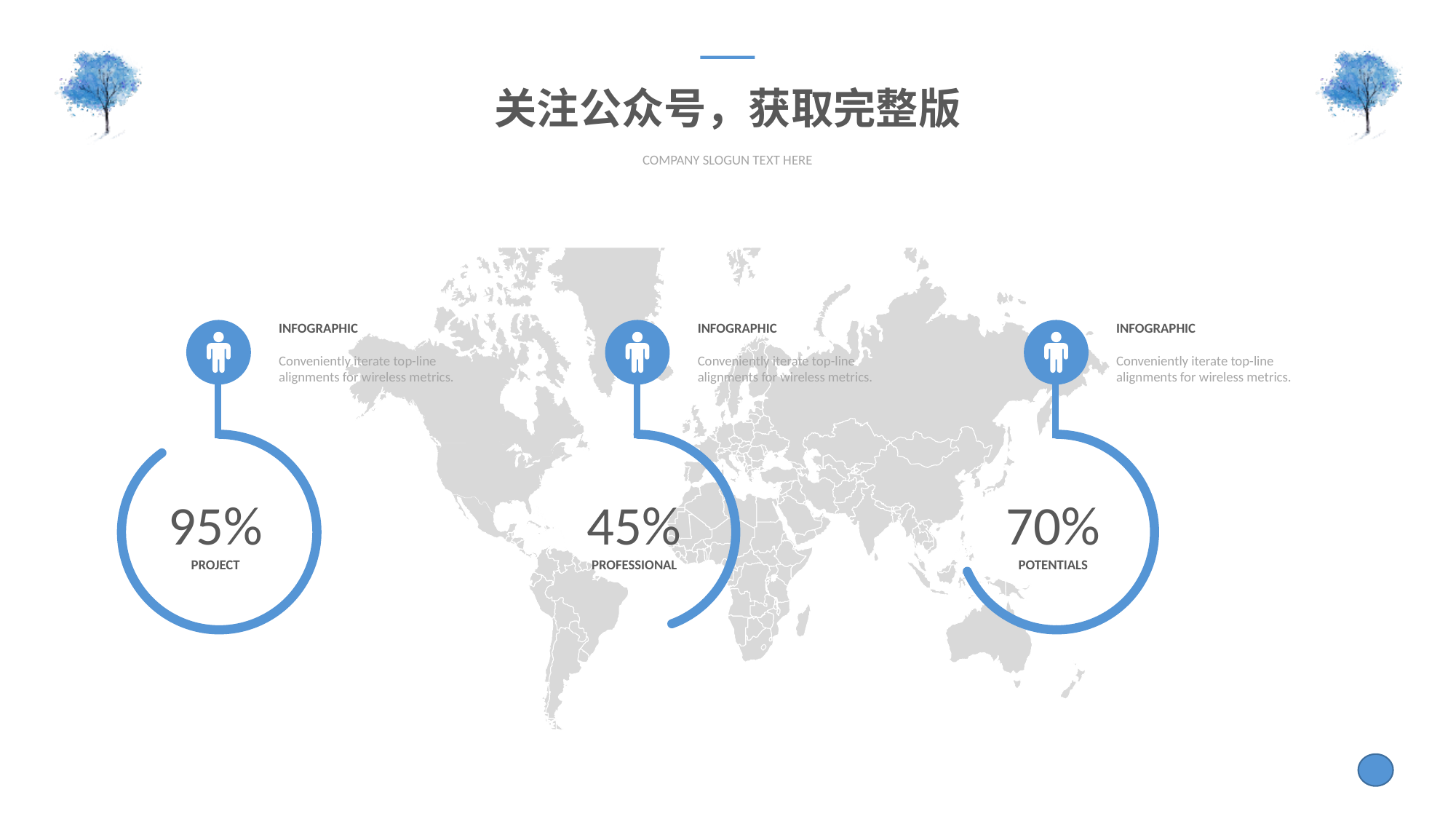

关注公众号，获取完整版
COMPANY SLOGUN TEXT HERE

INFOGRAPHIC

Conveniently iterate top-line alignments for wireless metrics.
INFOGRAPHIC

Conveniently iterate top-line alignments for wireless metrics.
INFOGRAPHIC

Conveniently iterate top-line alignments for wireless metrics.

95%
PROJECT
45%
PROFESSIONAL
70%
POTENTIALS